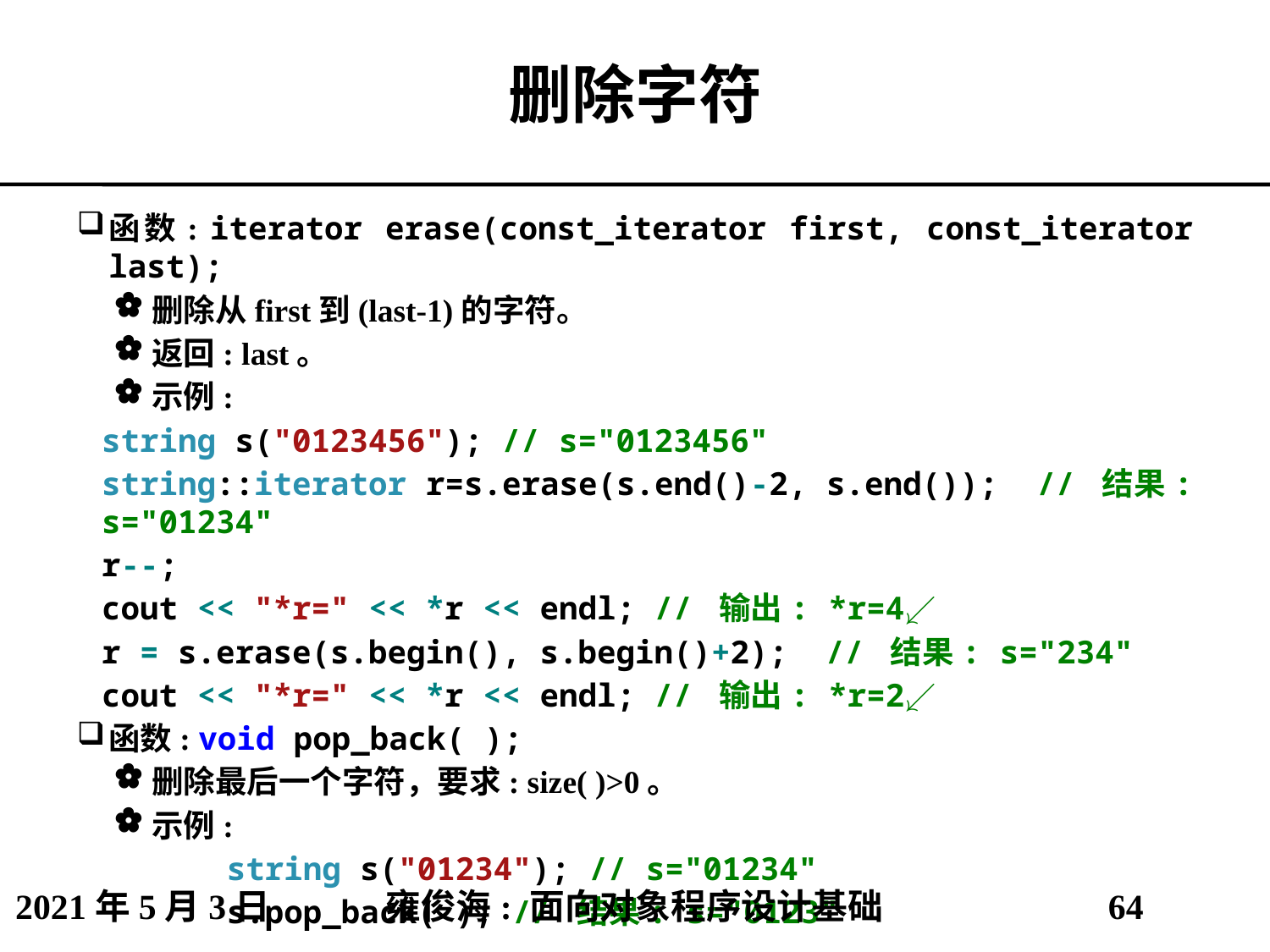

# 删除字符

函数: iterator erase(const_iterator first, const_iterator last);
删除从first到(last-1)的字符。
返回: last。
示例:
string s("0123456"); // s="0123456"
string::iterator r=s.erase(s.end()-2, s.end());  // 结果: s="01234"
r--;
cout << "*r=" << *r << endl; // 输出: *r=4↙
r = s.erase(s.begin(), s.begin()+2);  // 结果: s="234"
cout << "*r=" << *r << endl; // 输出: *r=2↙
函数: void pop_back( );
删除最后一个字符，要求: size( )>0。
示例:
string s("01234"); // s="01234"
s.pop_back( ); // 结果: s="0123"
2021年5月3日
雍俊海: 面向对象程序设计基础
64